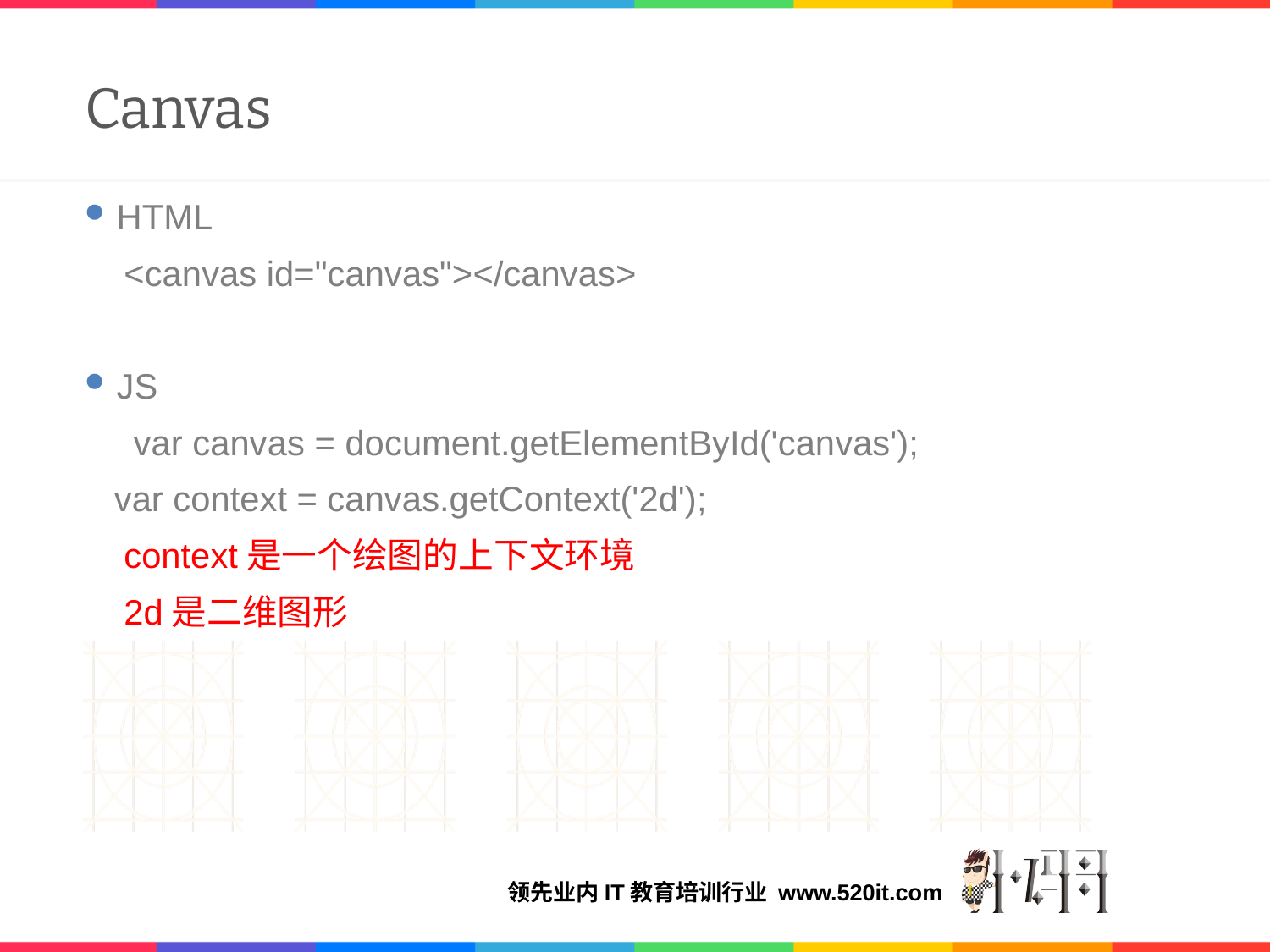

# Canvas
HTML
    <canvas id="canvas"></canvas>

JS
     var canvas = document.getElementById('canvas');
   var context = canvas.getContext('2d');
    context是一个绘图的上下文环境
    2d是二维图形